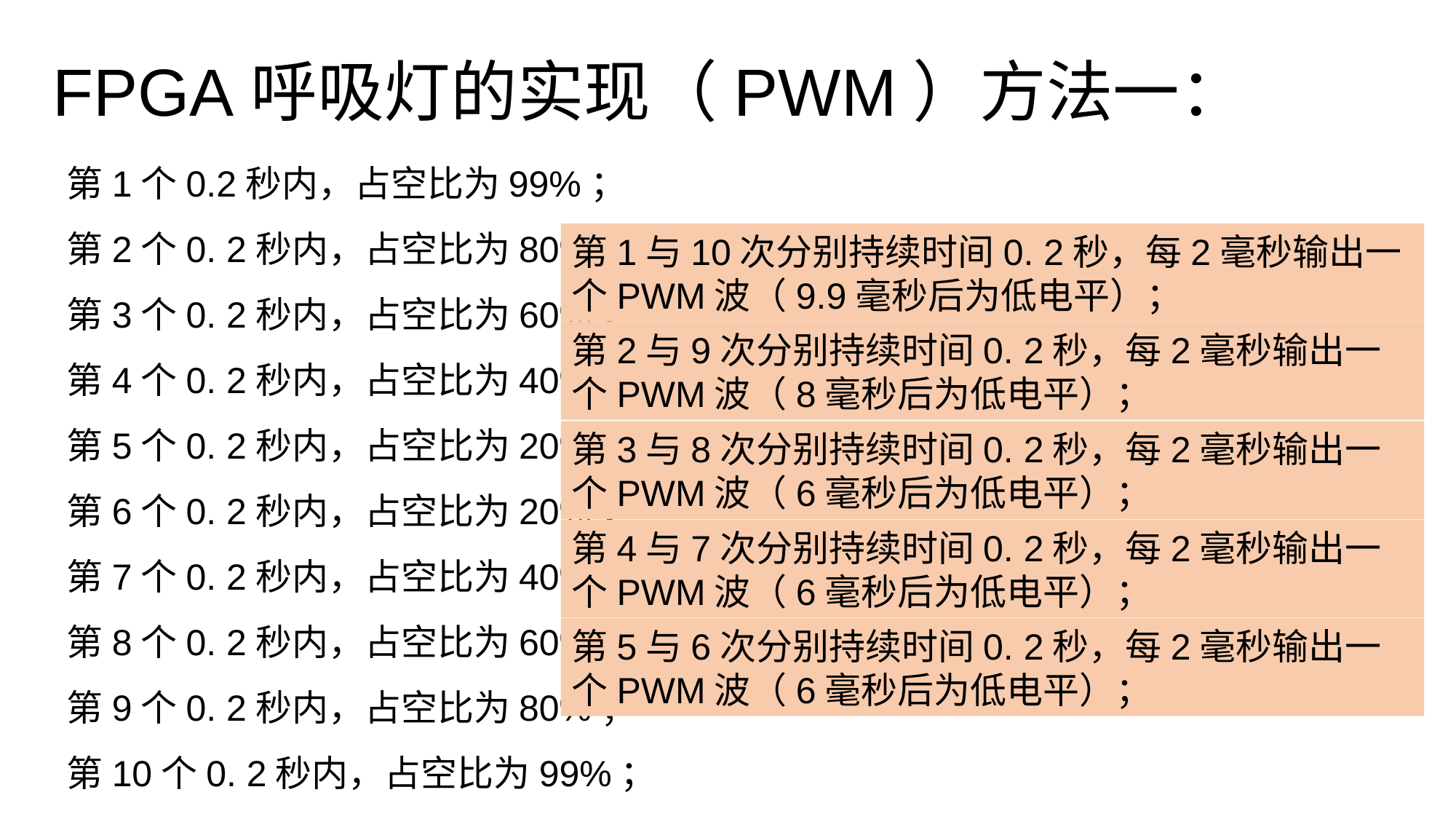

# FPGA呼吸灯的实现（PWM）方法一：
第1个0.2秒内，占空比为99%；
第2个0. 2秒内，占空比为80%；
第3个0. 2秒内，占空比为60%；
第4个0. 2秒内，占空比为40%；
第5个0. 2秒内，占空比为20%；
第6个0. 2秒内，占空比为20%；
第7个0. 2秒内，占空比为40%；
第8个0. 2秒内，占空比为60%；
第9个0. 2秒内，占空比为80%；
第10个0. 2秒内，占空比为99%；
第1与10次分别持续时间0. 2秒，每2毫秒输出一个PWM波（9.9毫秒后为低电平）；
第2与9次分别持续时间0. 2秒，每2毫秒输出一个PWM波（8毫秒后为低电平）；
第3与8次分别持续时间0. 2秒，每2毫秒输出一个PWM波（6毫秒后为低电平）；
第4与7次分别持续时间0. 2秒，每2毫秒输出一个PWM波（6毫秒后为低电平）；
第5与6次分别持续时间0. 2秒，每2毫秒输出一个PWM波（6毫秒后为低电平）；